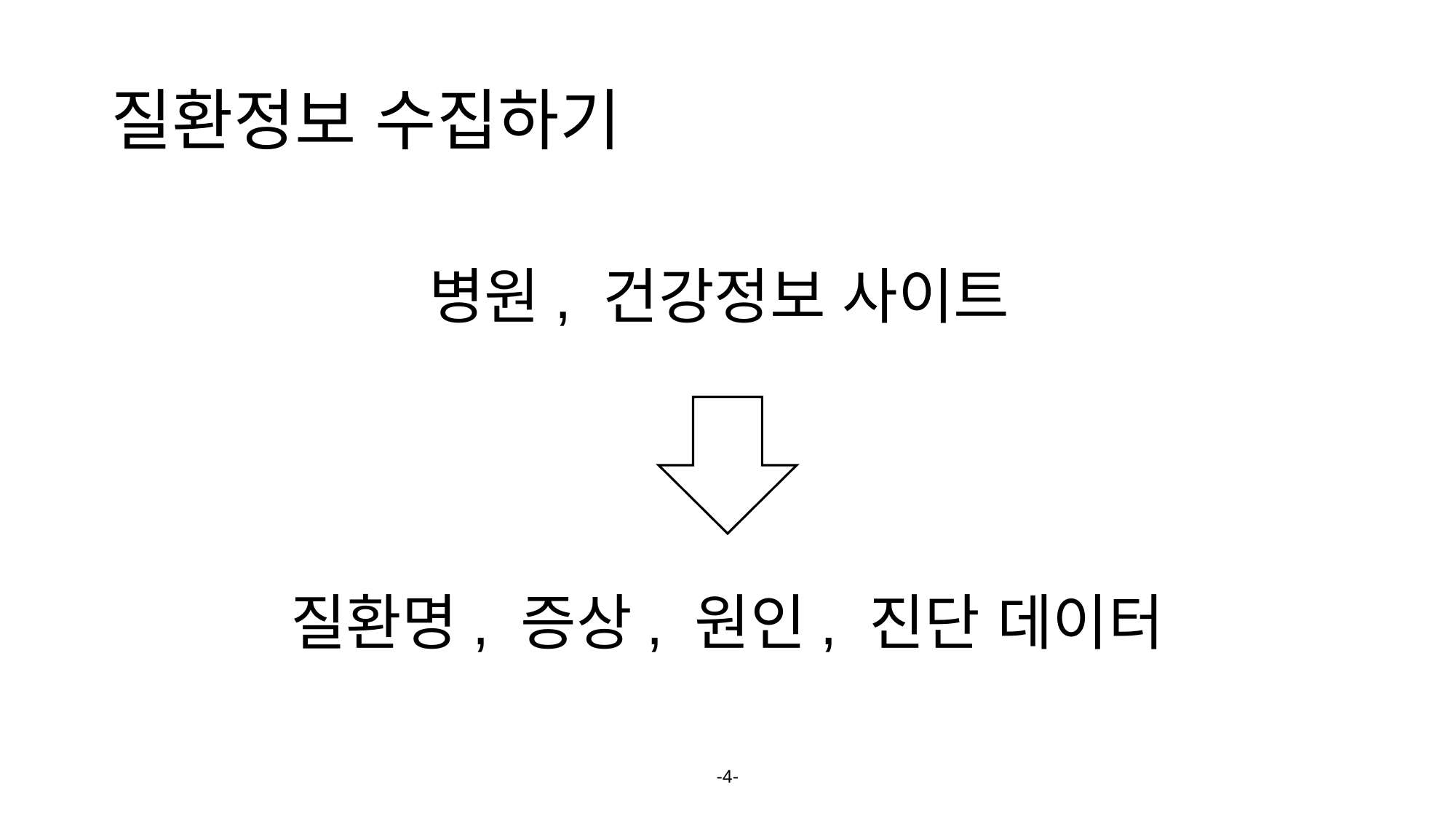

# 질환정보 수집하기
병원, 건강정보 사이트

질환명, 증상, 원인, 진단 데이터
-4-